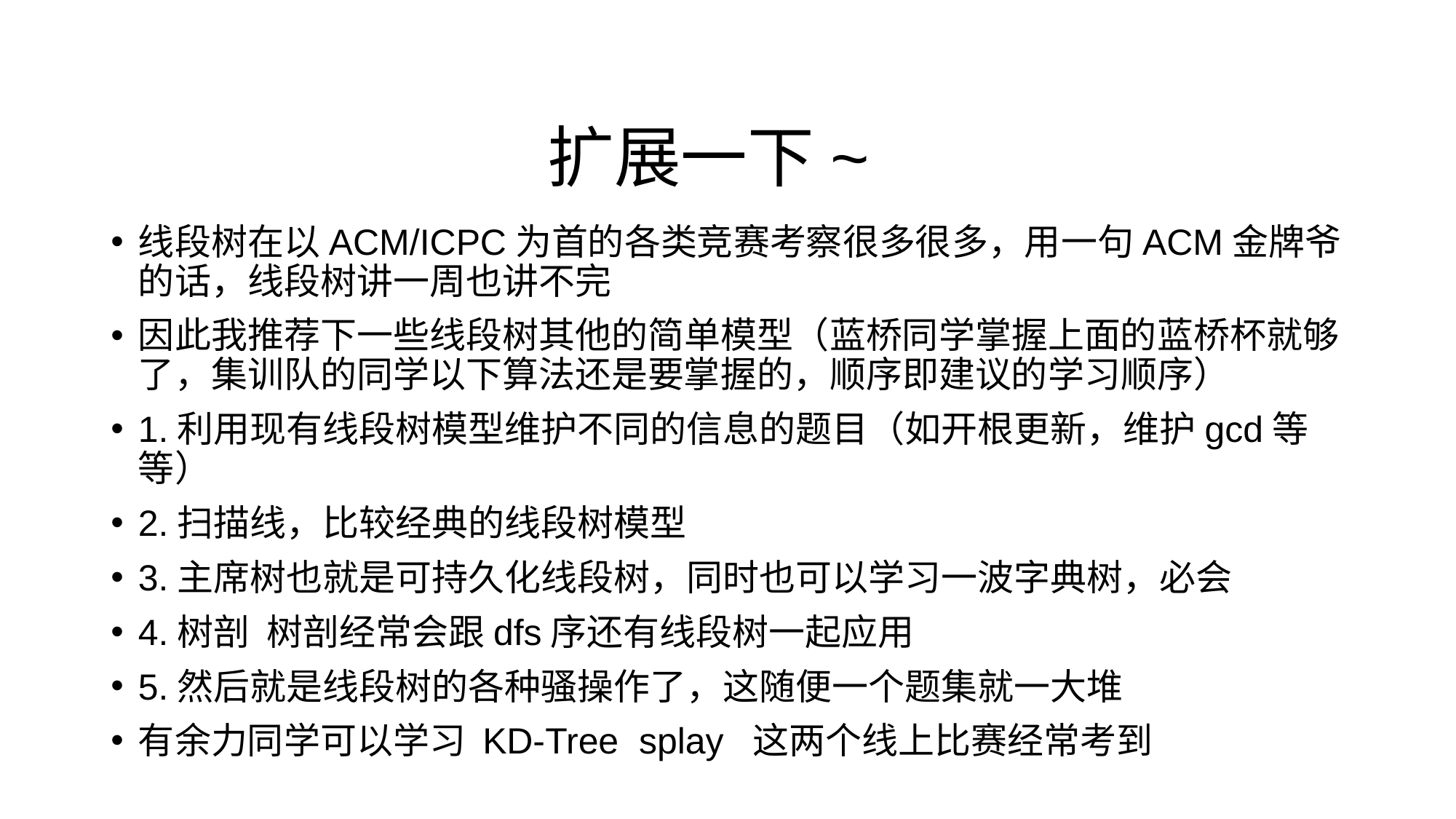

# 扩展一下~
线段树在以ACM/ICPC为首的各类竞赛考察很多很多，用一句ACM金牌爷的话，线段树讲一周也讲不完
因此我推荐下一些线段树其他的简单模型（蓝桥同学掌握上面的蓝桥杯就够了，集训队的同学以下算法还是要掌握的，顺序即建议的学习顺序）
1.利用现有线段树模型维护不同的信息的题目（如开根更新，维护gcd等等）
2.扫描线，比较经典的线段树模型
3.主席树也就是可持久化线段树，同时也可以学习一波字典树，必会
4.树剖  树剖经常会跟dfs序还有线段树一起应用
5.然后就是线段树的各种骚操作了，这随便一个题集就一大堆
有余力同学可以学习 KD-Tree  splay  这两个线上比赛经常考到